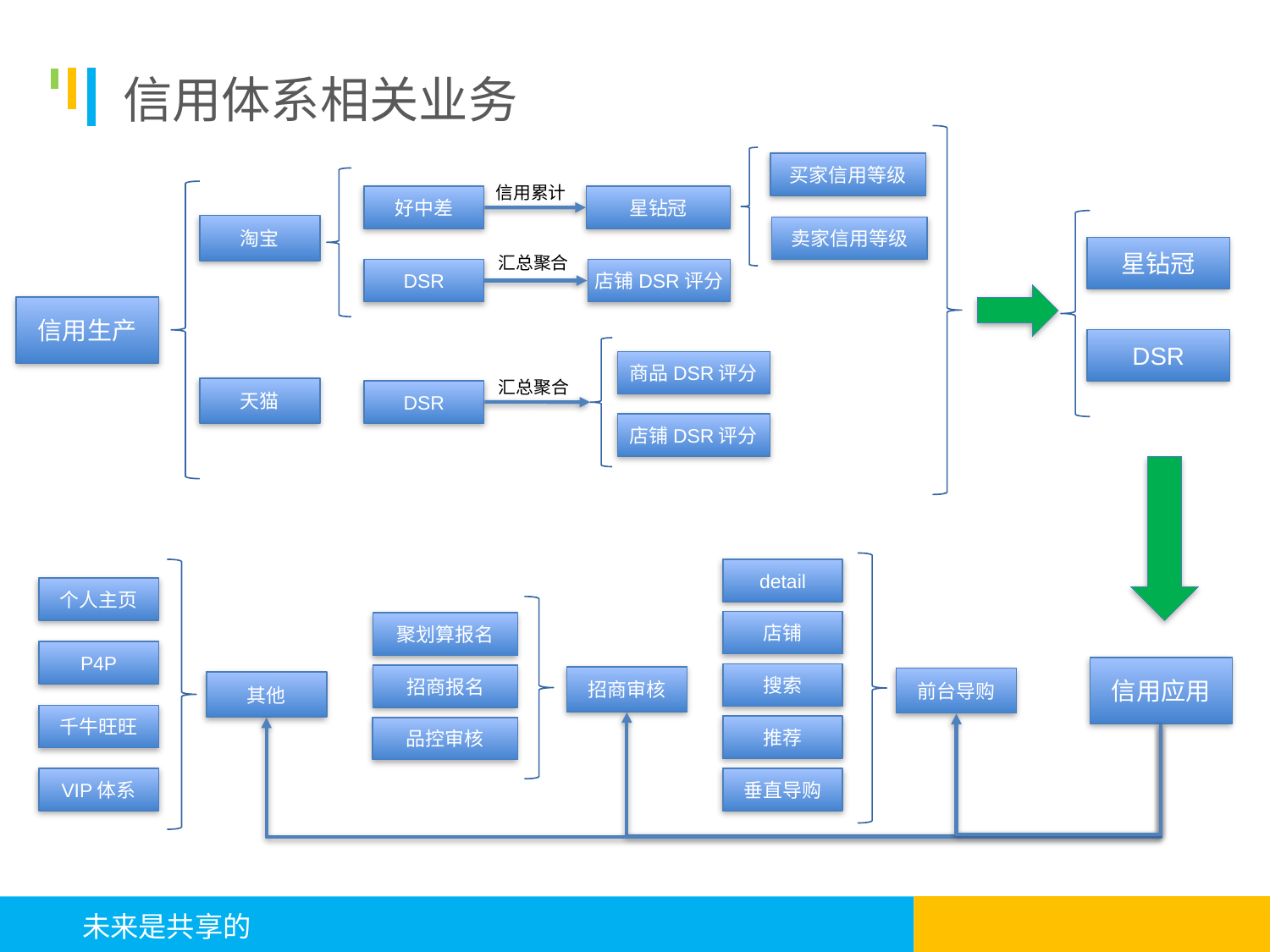

# 信用体系相关业务

买家信用等级

信用累计

好中差

星钻冠

淘宝

卖家信用等级

星钻冠
汇总聚合

DSR

店铺DSR评分

信用生产

DSR

商品DSR评分
汇总聚合

天猫

DSR

店铺DSR评分

detail

个人主页

店铺

聚划算报名

P4P

信用应用

搜索

招商报名

招商审核

前台导购

其他

千牛旺旺

推荐

品控审核

VIP体系

垂直导购

            未来是共享的